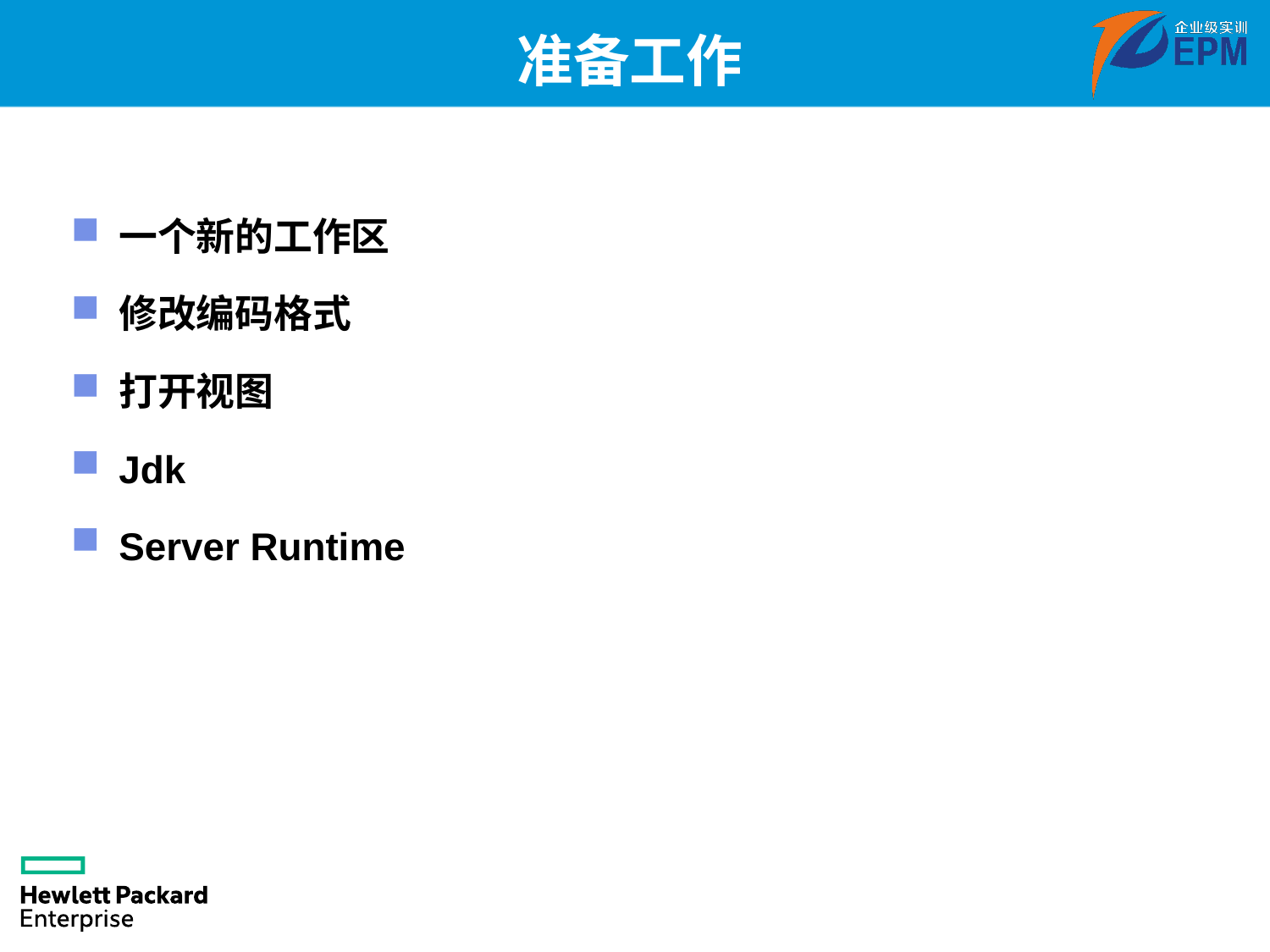

# 准备工作
一个新的工作区
修改编码格式
打开视图
Jdk
Server Runtime